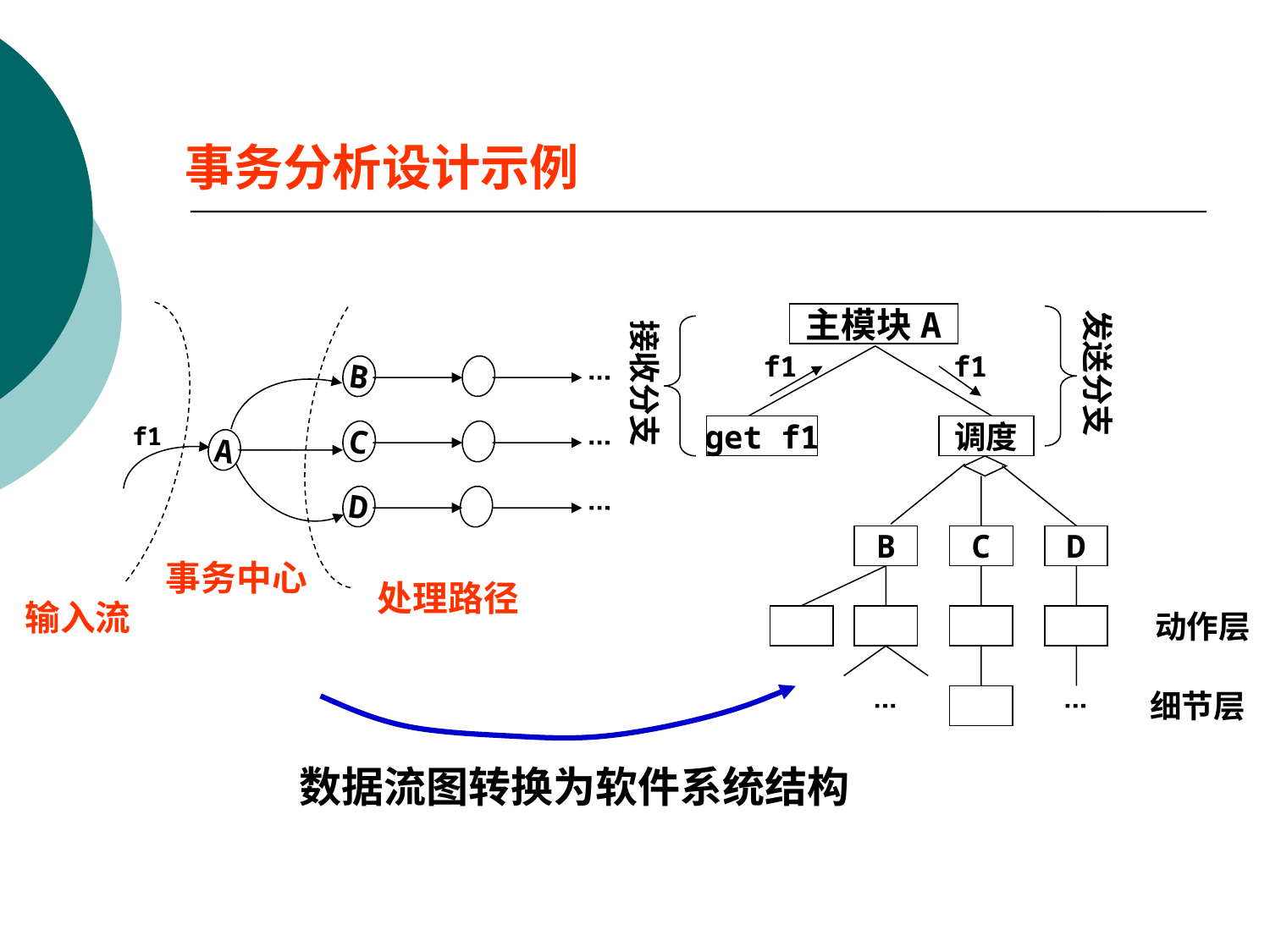

事务分析设计示例
主模块A

发送分支

接收分支

get f1
f1

f1

调度

B
C
D

动作层

细节层

B

C

A

D

f1
事务中心
处理路径
输入流

数据流图转换为软件系统结构